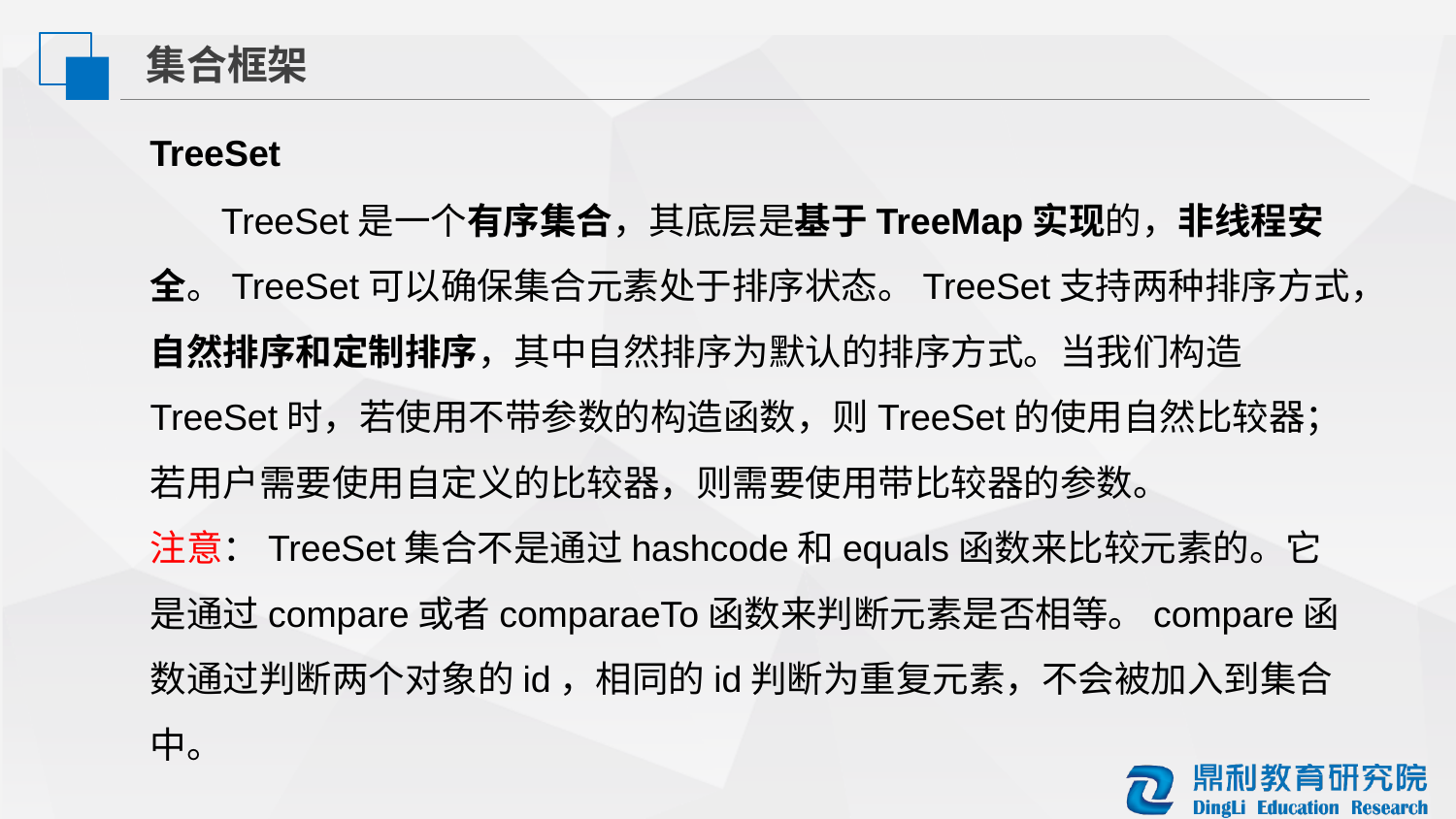

集合框架
TreeSet
       TreeSet是一个有序集合，其底层是基于TreeMap实现的，非线程安全。TreeSet可以确保集合元素处于排序状态。TreeSet支持两种排序方式，自然排序和定制排序，其中自然排序为默认的排序方式。当我们构造TreeSet时，若使用不带参数的构造函数，则TreeSet的使用自然比较器；若用户需要使用自定义的比较器，则需要使用带比较器的参数。
注意：TreeSet集合不是通过hashcode和equals函数来比较元素的。它是通过compare或者comparaeTo函数来判断元素是否相等。compare函数通过判断两个对象的id，相同的id判断为重复元素，不会被加入到集合中。